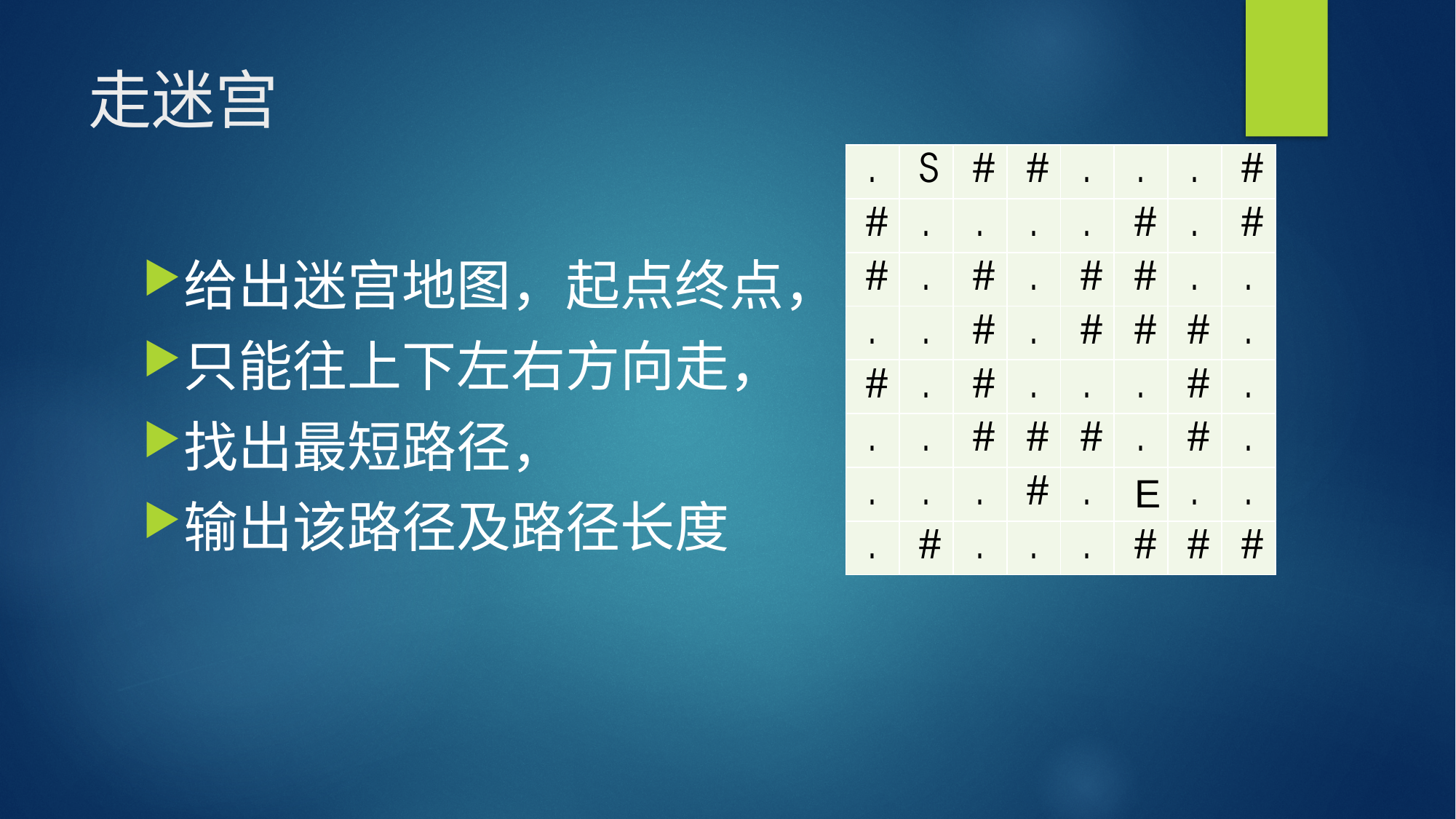

# 走迷宫
| . | S | # | # | . | . | . | # |
| --- | --- | --- | --- | --- | --- | --- | --- |
| # | . | . | . | . | # | . | # |
| # | . | # | . | # | # | . | . |
| . | . | # | . | # | # | # | . |
| # | . | # | . | . | . | # | . |
| . | . | # | # | # | . | # | . |
| . | . | . | # | . | E | . | . |
| . | # | . | . | . | # | # | # |
给出迷宫地图，起点终点，
只能往上下左右方向走，
找出最短路径，
输出该路径及路径长度